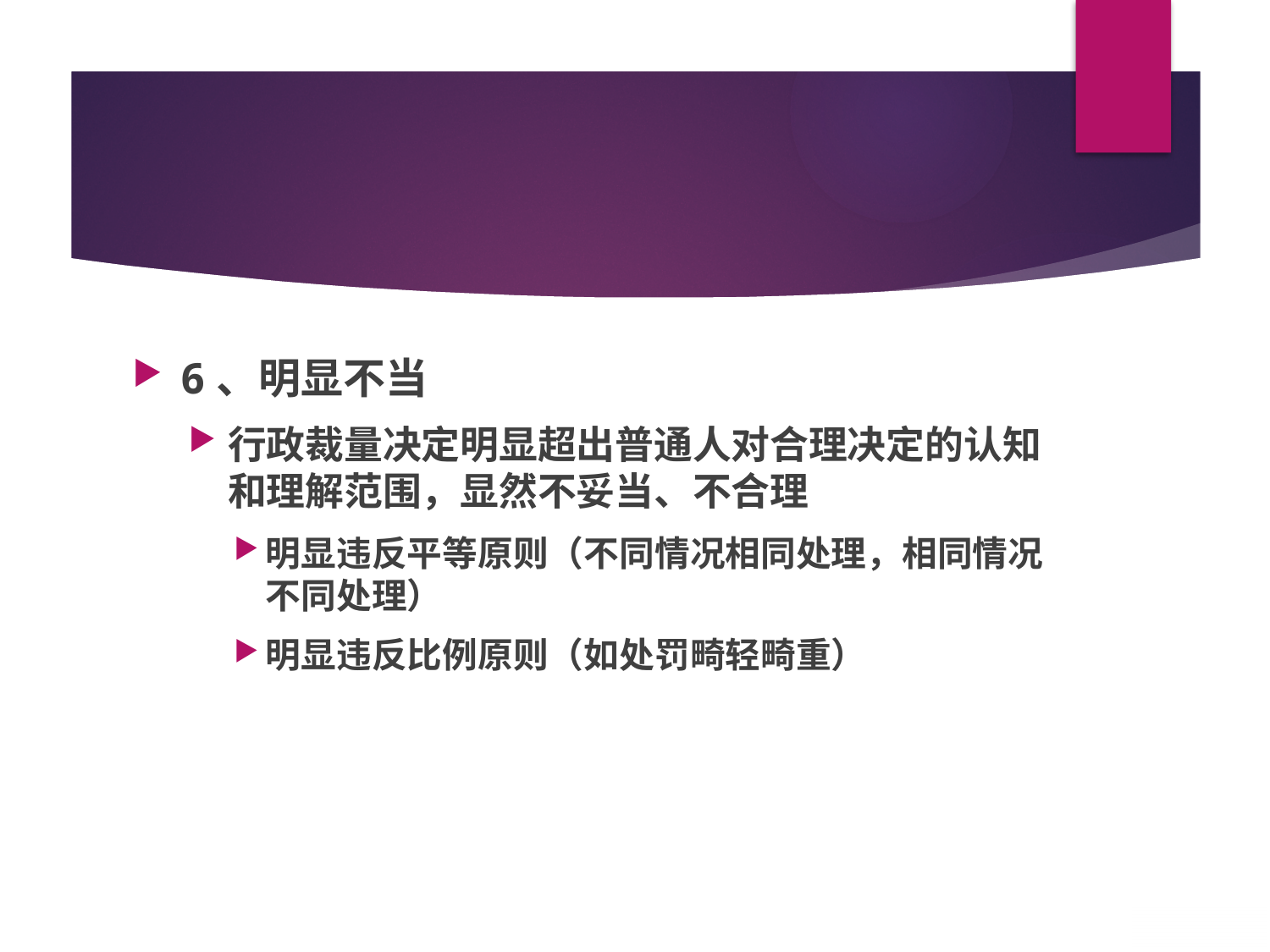

#
6、明显不当
行政裁量决定明显超出普通人对合理决定的认知和理解范围，显然不妥当、不合理
明显违反平等原则（不同情况相同处理，相同情况不同处理）
明显违反比例原则（如处罚畸轻畸重）